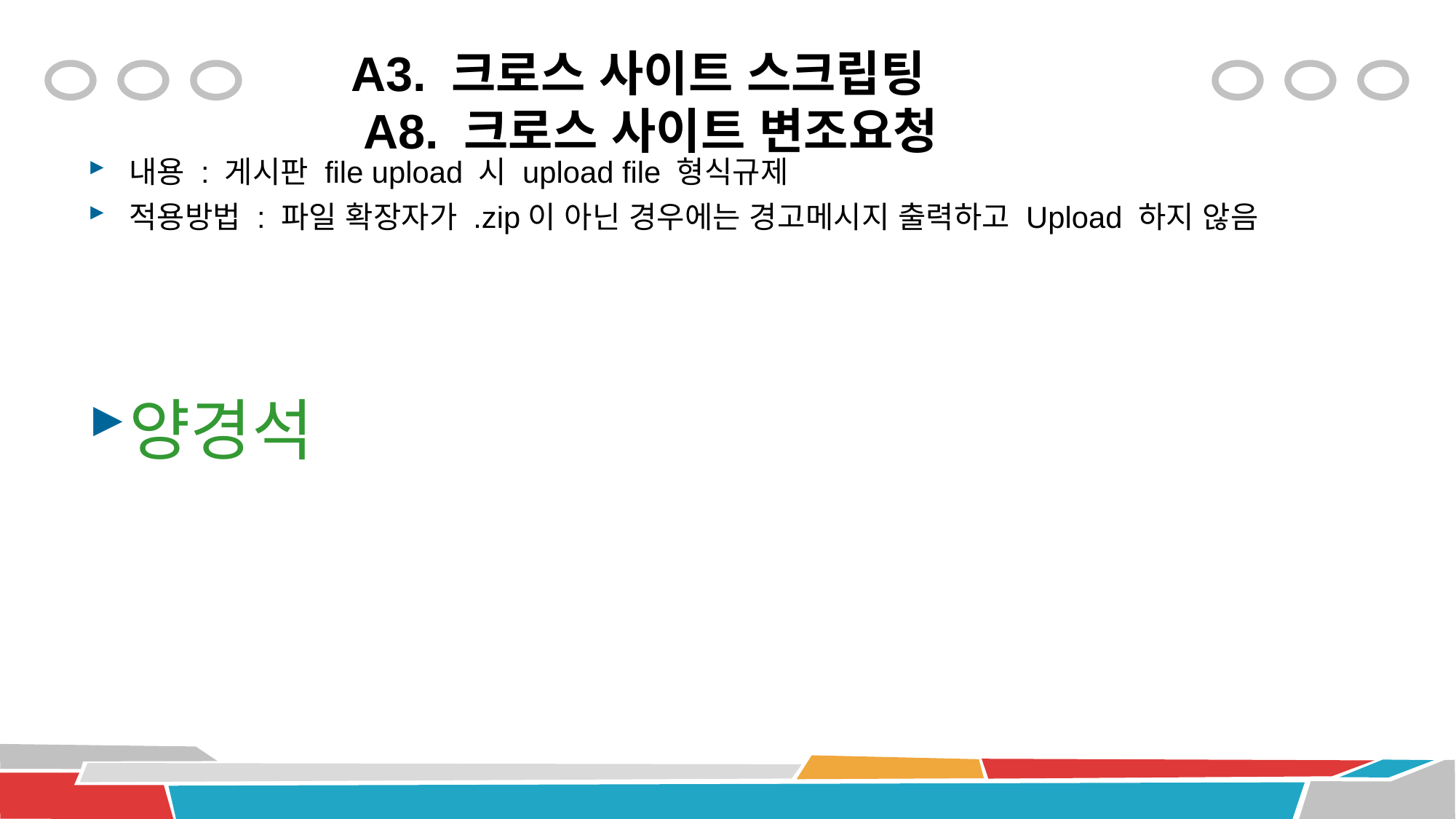

# A3. 크로스 사이트 스크립팅 A8. 크로스 사이트 변조요청
내용 : 게시판 file upload 시 upload file 형식규제
적용방법 : 파일 확장자가 .zip이 아닌 경우에는 경고메시지 출력하고 Upload 하지 않음

양경석